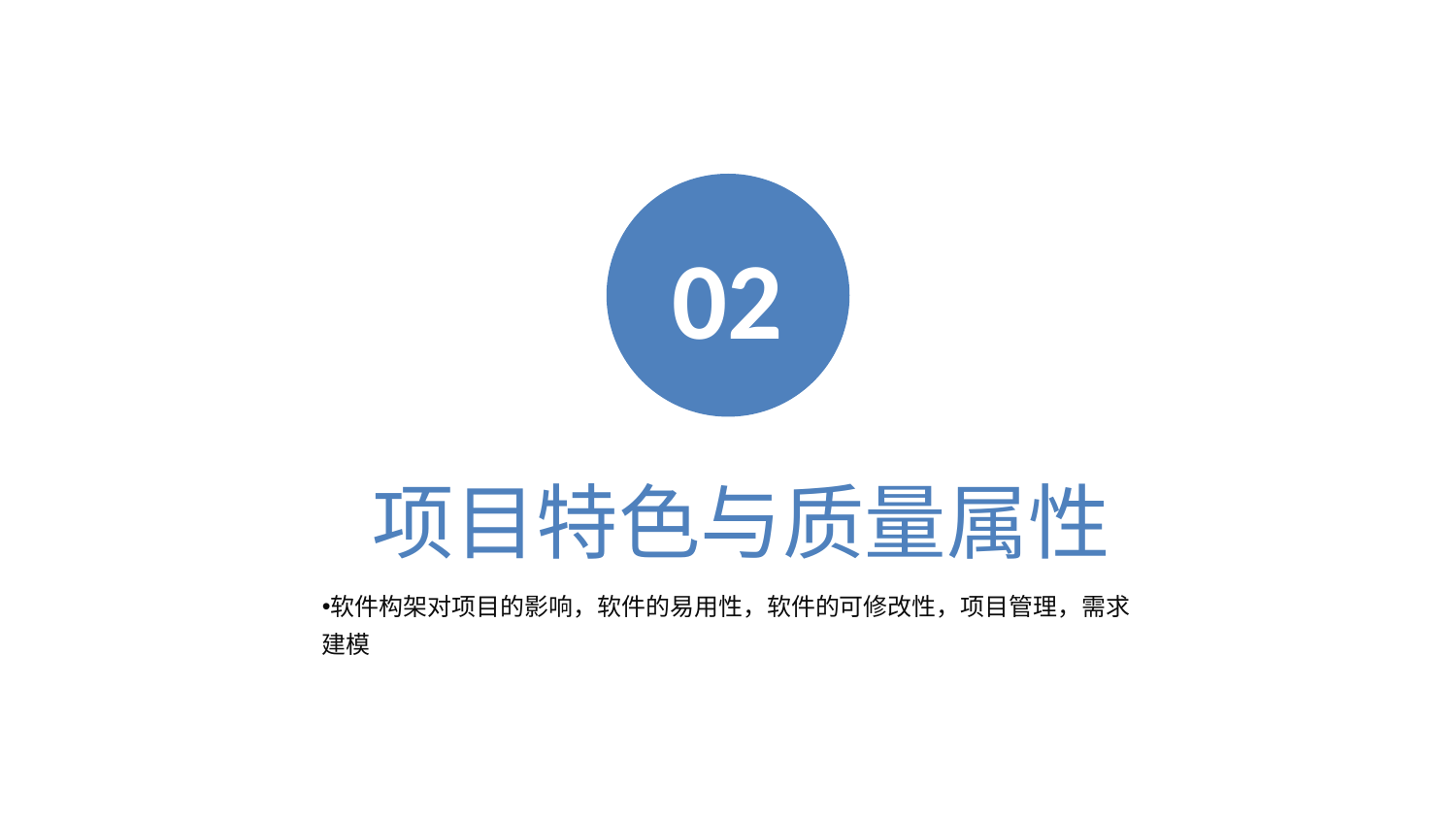

02
项目特色与质量属性
软件构架对项目的影响，软件的易用性，软件的可修改性，项目管理，需求建模